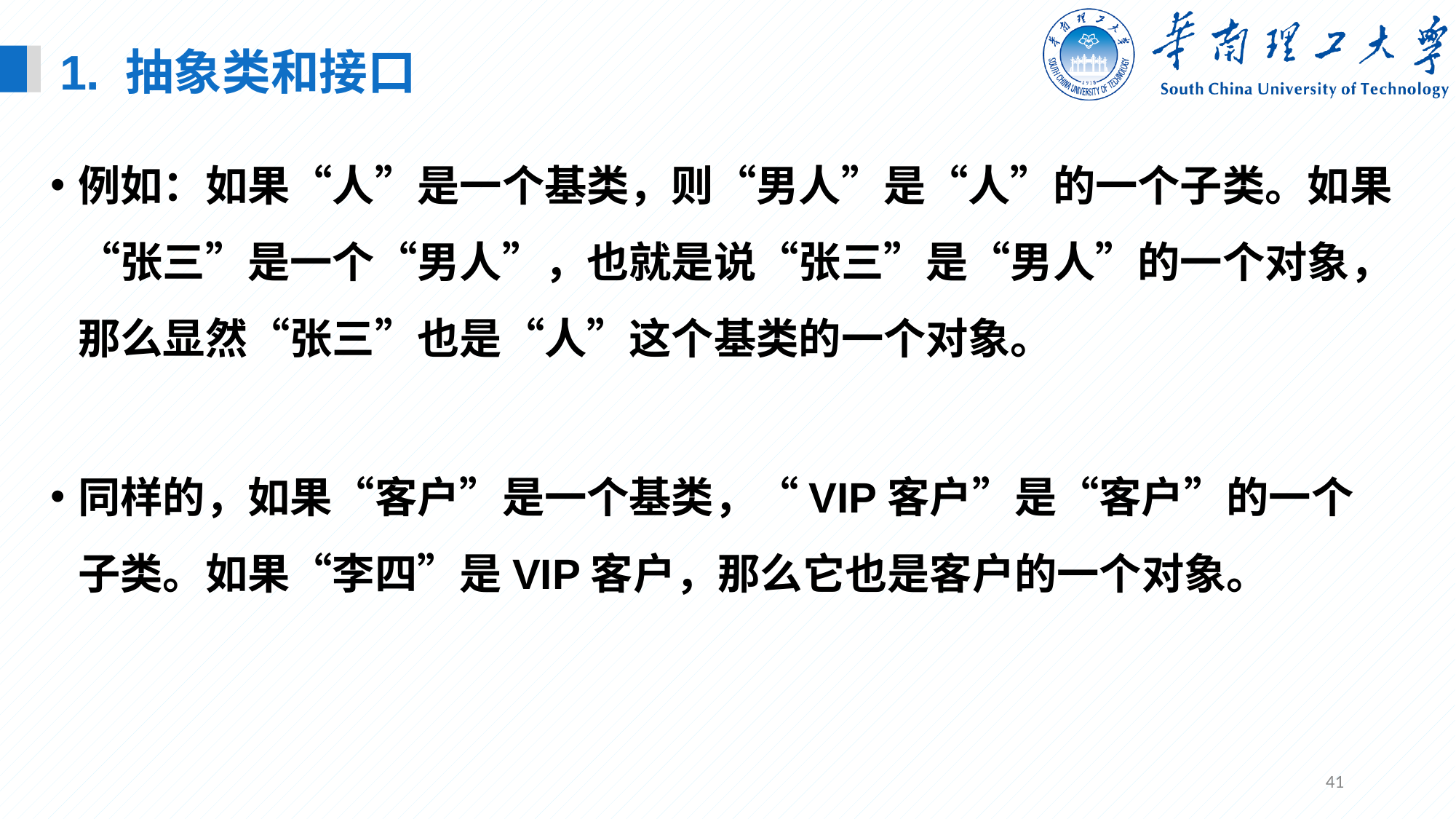

1. 抽象类和接口
例如：如果“人”是一个基类，则“男人”是“人”的一个子类。如果“张三”是一个“男人”，也就是说“张三”是“男人”的一个对象，那么显然“张三”也是“人”这个基类的一个对象。

同样的，如果“客户”是一个基类，“VIP客户”是“客户”的一个子类。如果“李四”是VIP客户，那么它也是客户的一个对象。
41